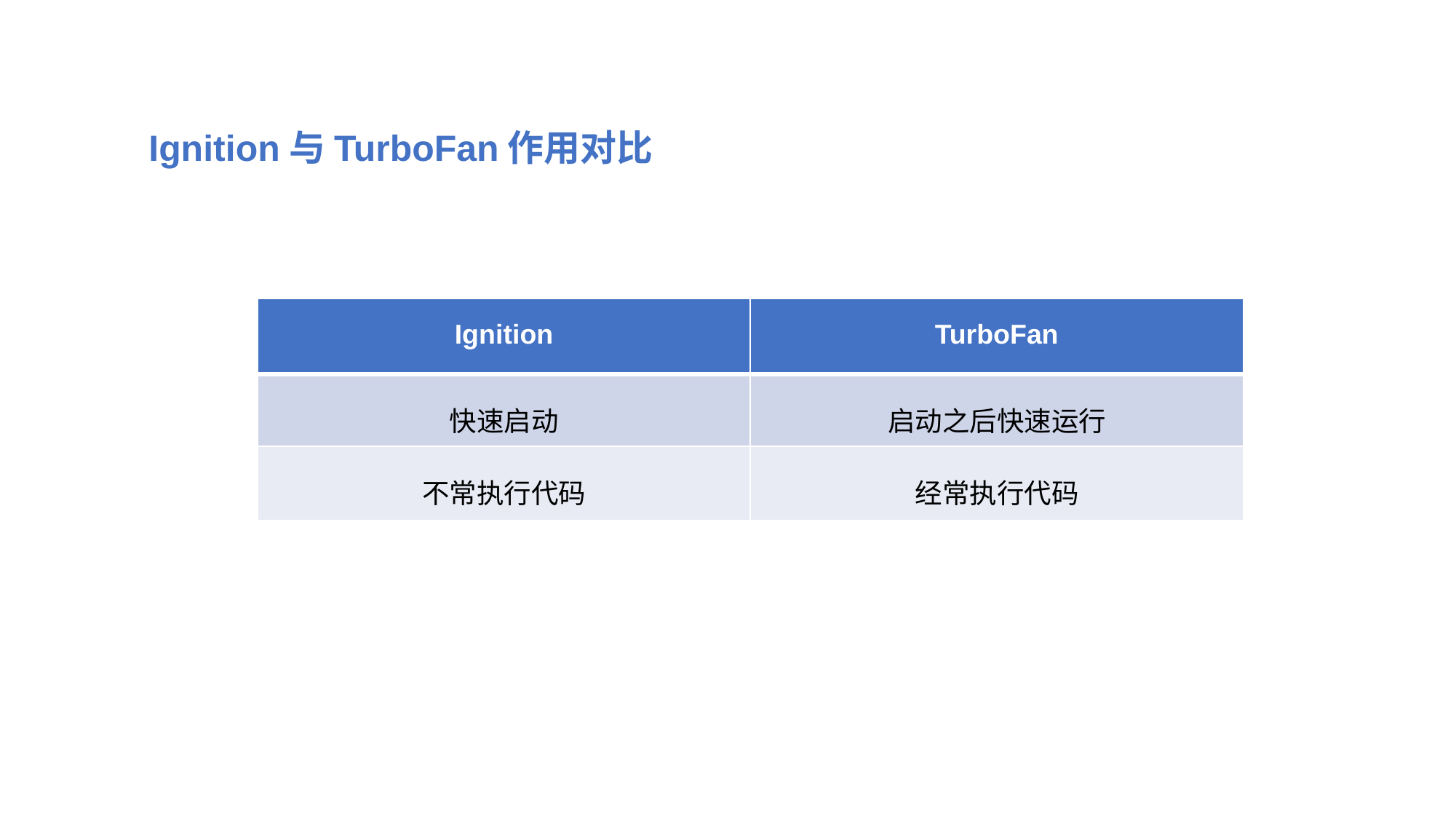

# Ignition与TurboFan作用对比

| Ignition | TurboFan |
| --- | --- |
| 快速启动 | 启动之后快速运行 |
| 不常执行代码 | 经常执行代码 |